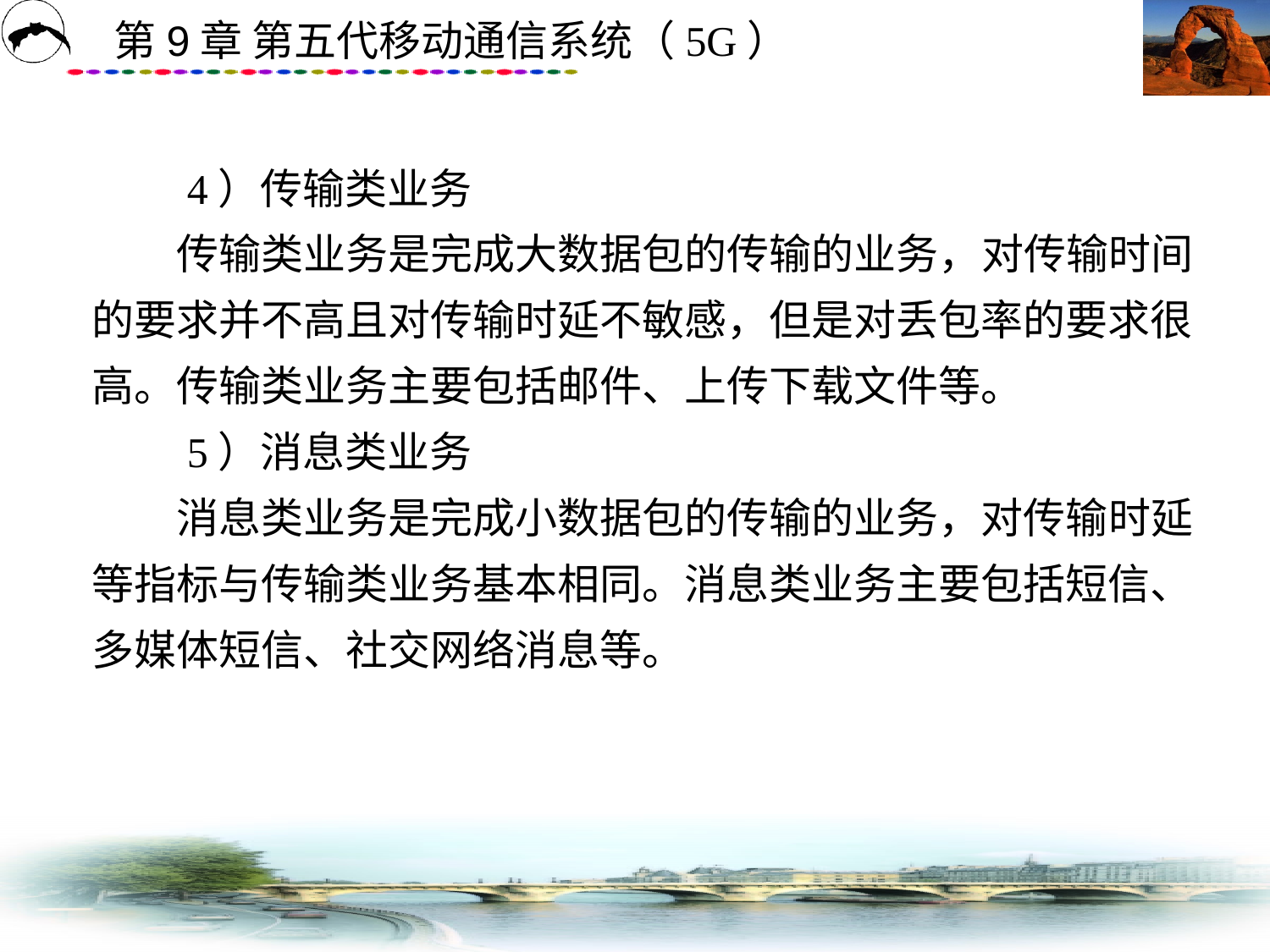

# 4）传输类业务 　　传输类业务是完成大数据包的传输的业务，对传输时间的要求并不高且对传输时延不敏感，但是对丢包率的要求很高。传输类业务主要包括邮件、上传下载文件等。 　　5）消息类业务 　　消息类业务是完成小数据包的传输的业务，对传输时延等指标与传输类业务基本相同。消息类业务主要包括短信、多媒体短信、社交网络消息等。